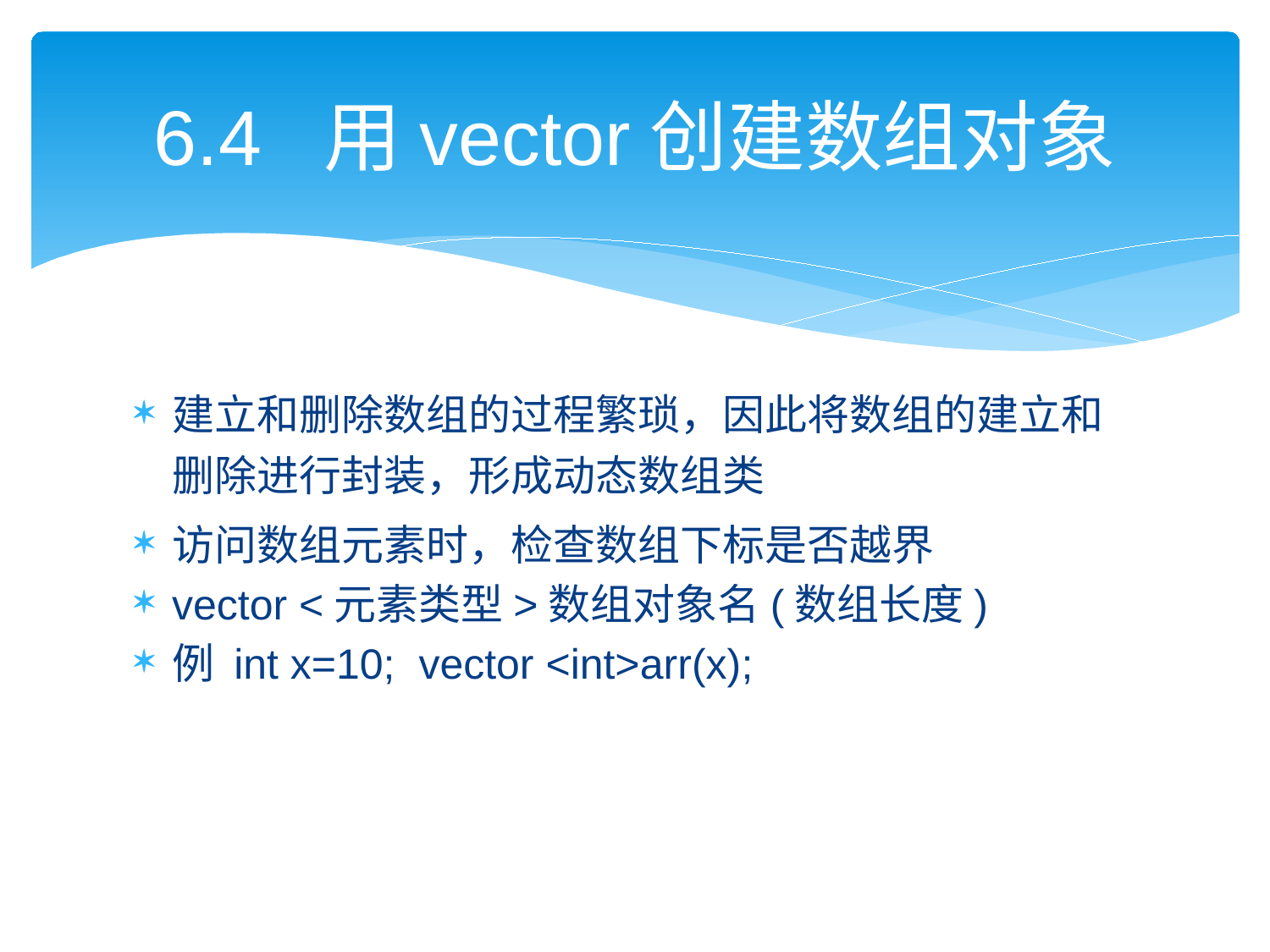

# 6.4  用vector创建数组对象
建立和删除数组的过程繁琐，因此将数组的建立和删除进行封装，形成动态数组类
访问数组元素时，检查数组下标是否越界
vector <元素类型>数组对象名(数组长度)
例 int x=10;  vector <int>arr(x);